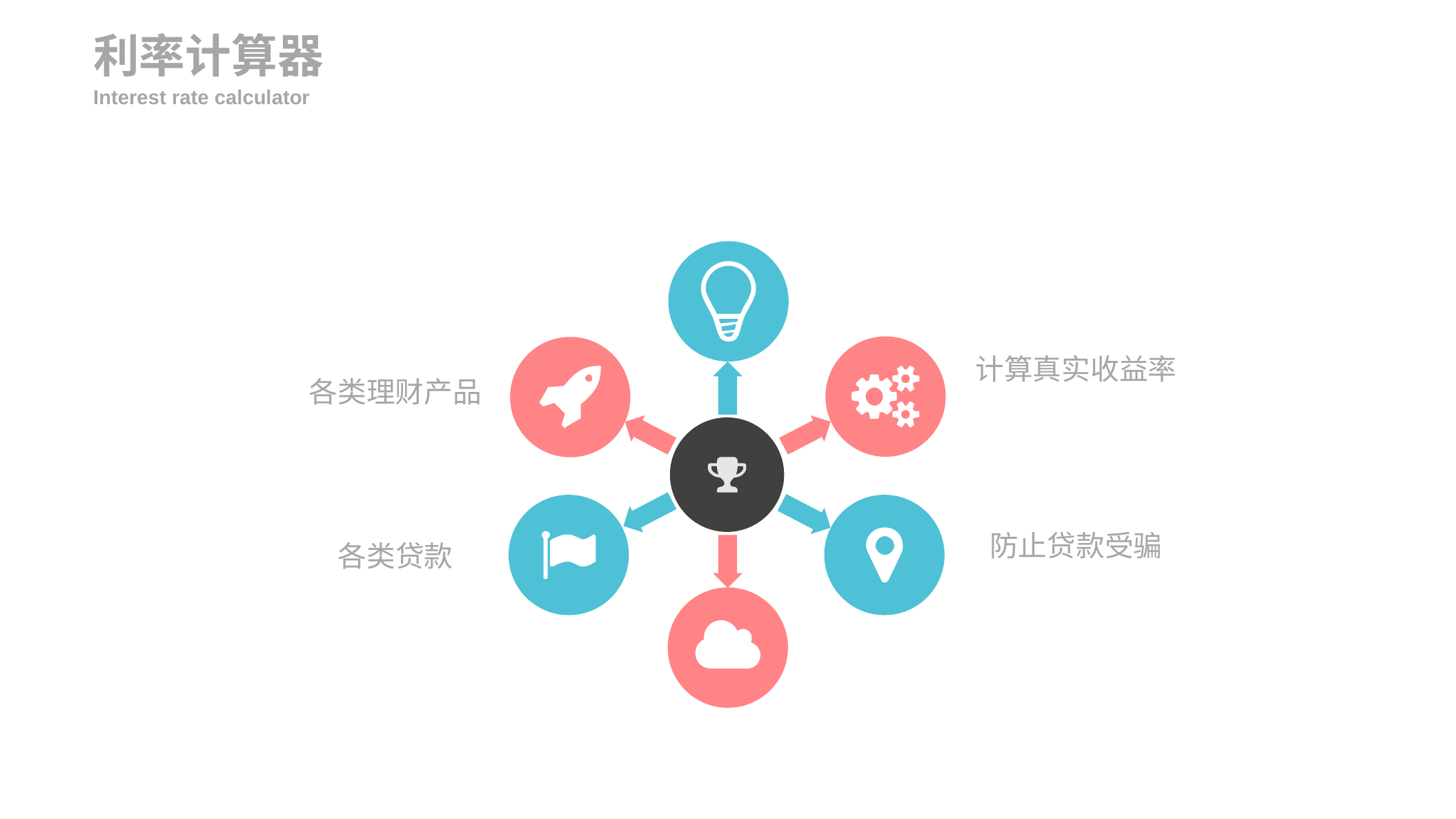

利率计算器
Interest rate calculator

计算真实收益率

各类理财产品

防止贷款受骗
各类贷款